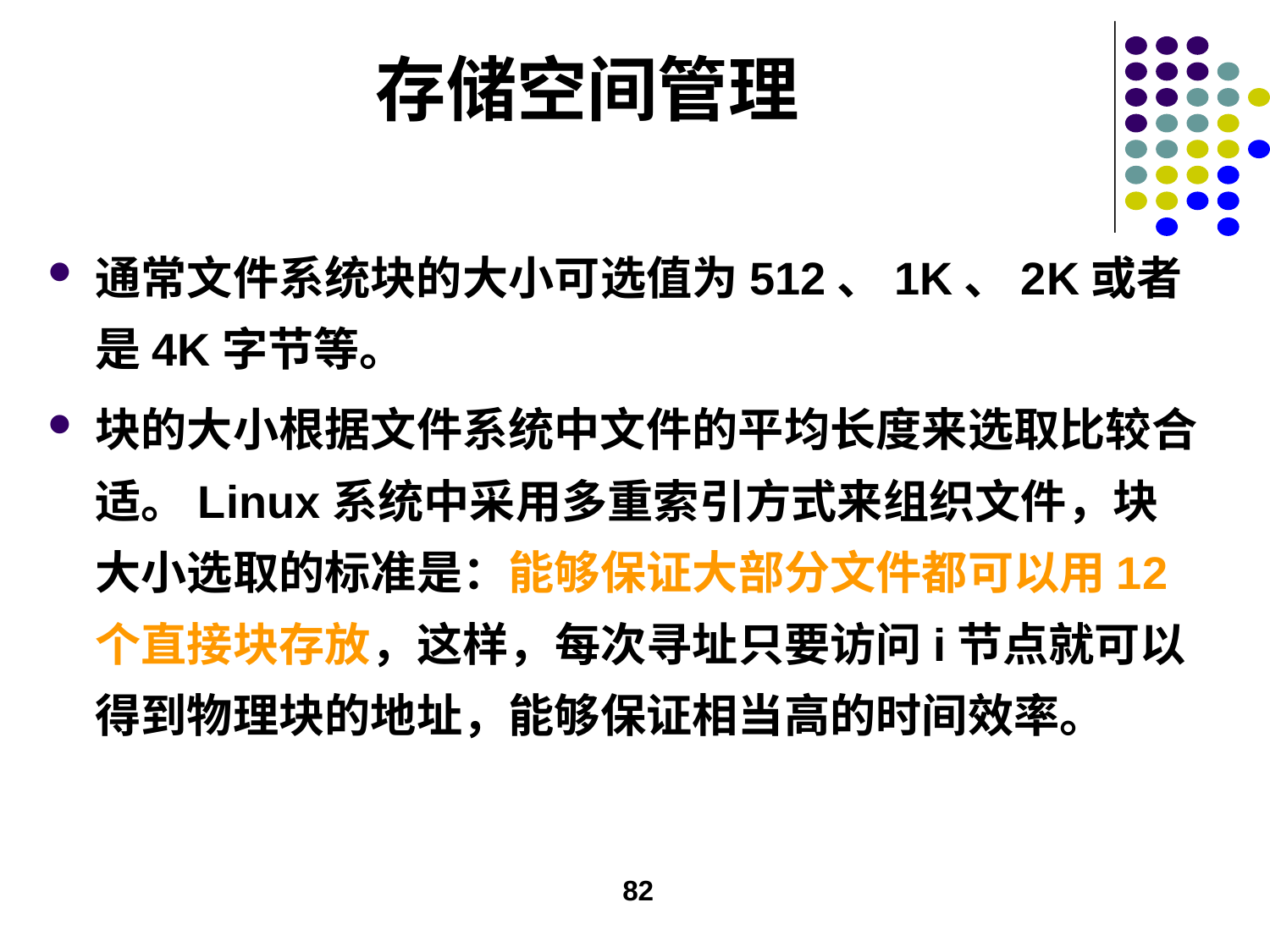

# 存储空间管理
通常文件系统块的大小可选值为512、1K、2K或者是4K字节等。
块的大小根据文件系统中文件的平均长度来选取比较合适。Linux系统中采用多重索引方式来组织文件，块大小选取的标准是：能够保证大部分文件都可以用12个直接块存放，这样，每次寻址只要访问i节点就可以得到物理块的地址，能够保证相当高的时间效率。

82